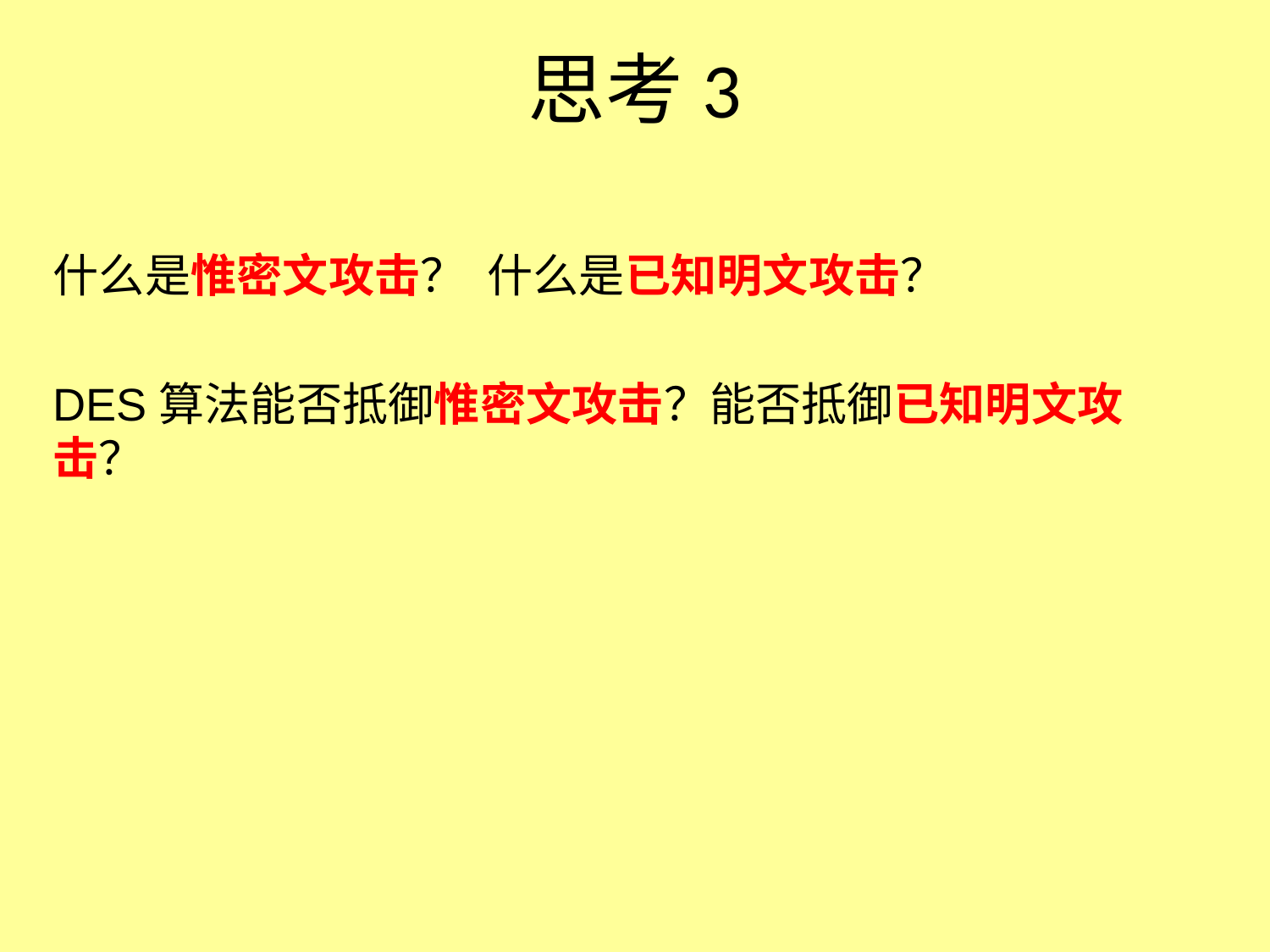

# 思考3

什么是惟密文攻击？  什么是已知明文攻击？

DES算法能否抵御惟密文攻击？能否抵御已知明文攻击？